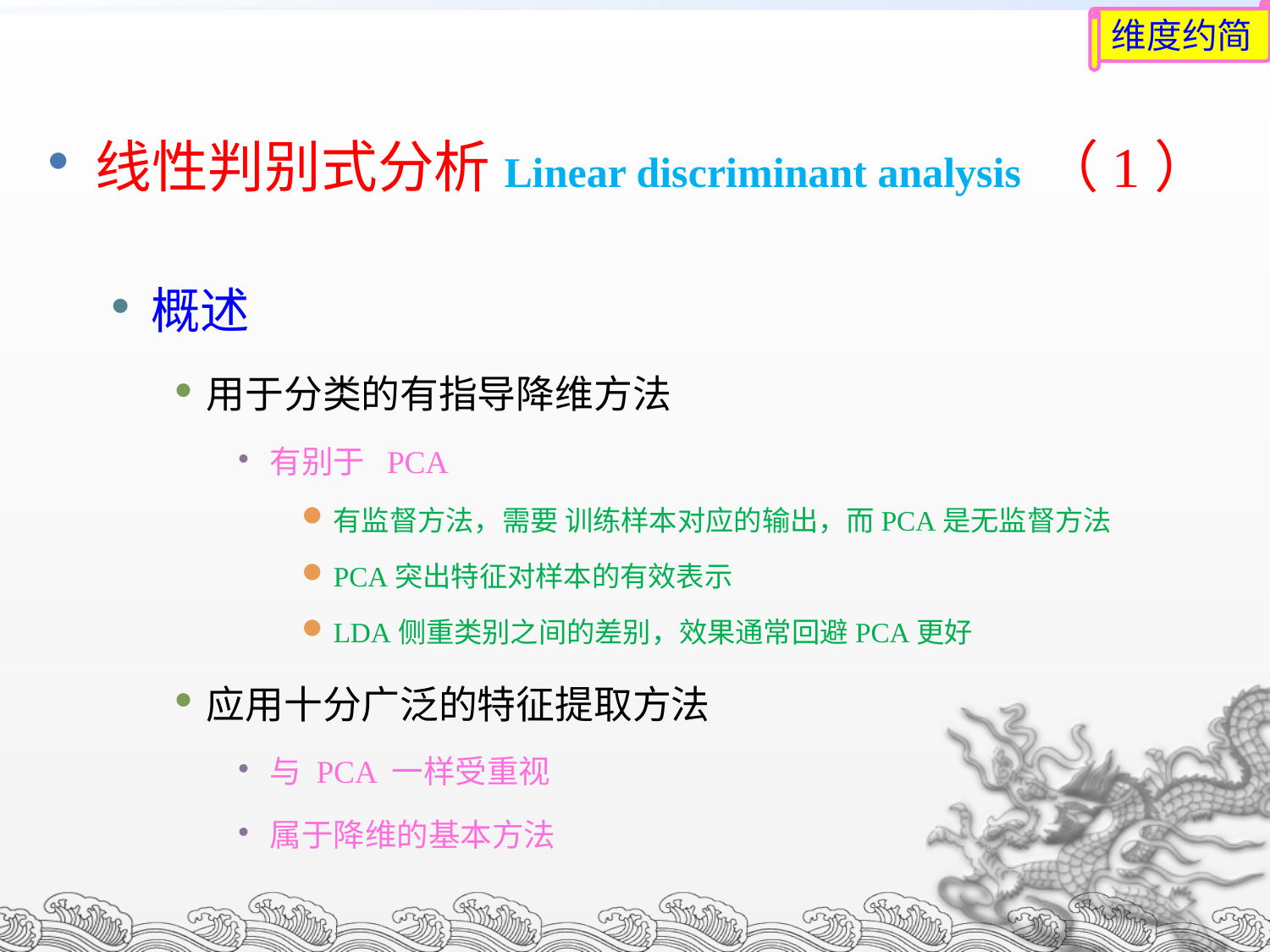

维度约简

线性判别式分析Linear discriminant analysis （1）

概述
用于分类的有指导降维方法
有别于  PCA
有监督方法，需要 训练样本对应的输出，而PCA是无监督方法
PCA突出特征对样本的有效表示
LDA侧重类别之间的差别，效果通常回避PCA更好
应用十分广泛的特征提取方法
与 PCA 一样受重视
属于降维的基本方法